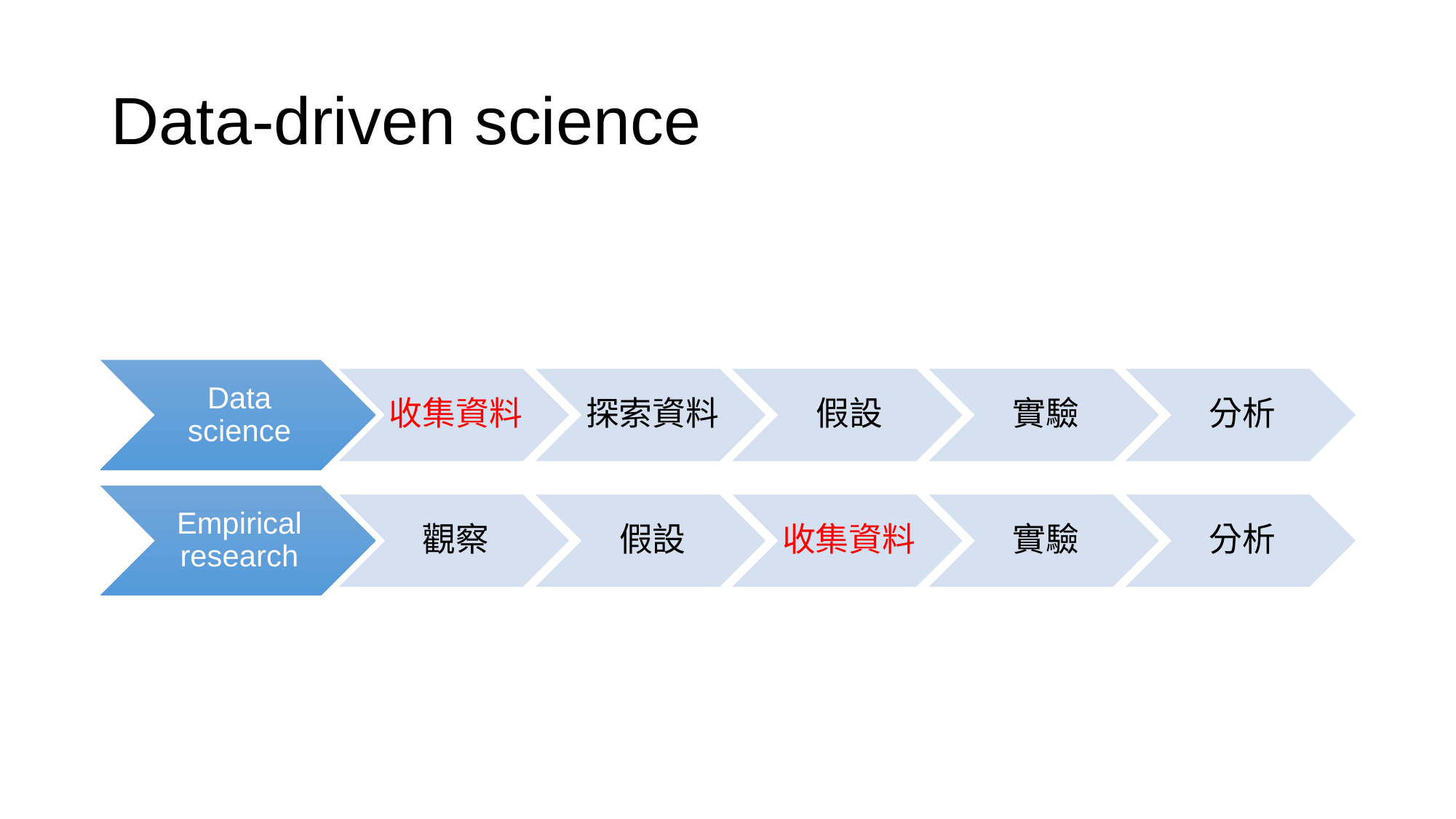

# Data-driven science
Data science
收集資料
探索資料
假設
實驗
分析
Empirical research
觀察
假設
收集資料
實驗
分析